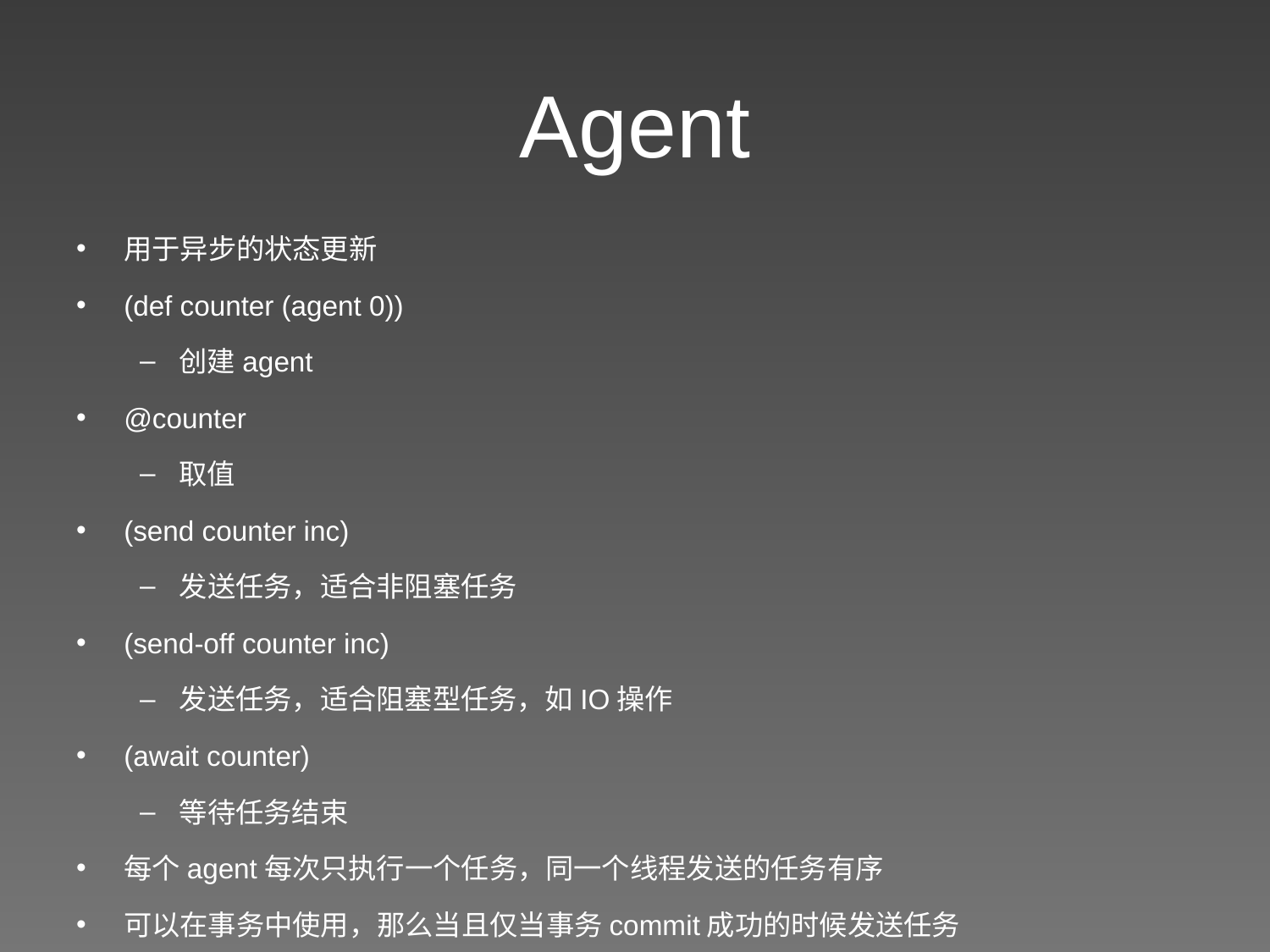

# Agent
用于异步的状态更新
(def counter (agent 0))
创建agent
@counter
取值
(send counter inc)
发送任务，适合非阻塞任务
(send-off counter inc)
发送任务，适合阻塞型任务，如IO操作
(await counter)
等待任务结束
每个agent每次只执行一个任务，同一个线程发送的任务有序
可以在事务中使用，那么当且仅当事务commit成功的时候发送任务